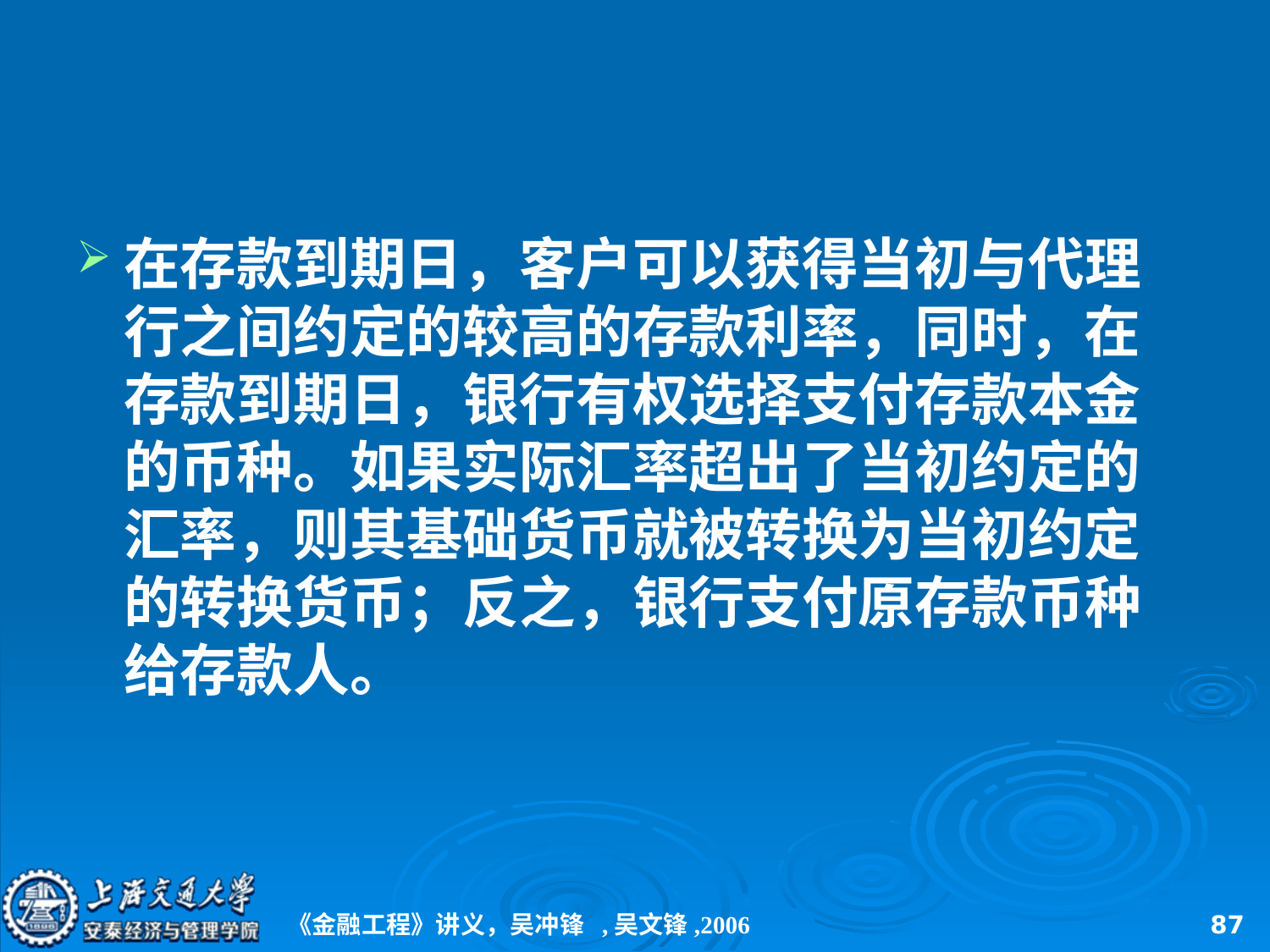

#
在存款到期日，客户可以获得当初与代理行之间约定的较高的存款利率，同时，在存款到期日，银行有权选择支付存款本金的币种。如果实际汇率超出了当初约定的汇率，则其基础货币就被转换为当初约定的转换货币；反之，银行支付原存款币种给存款人。